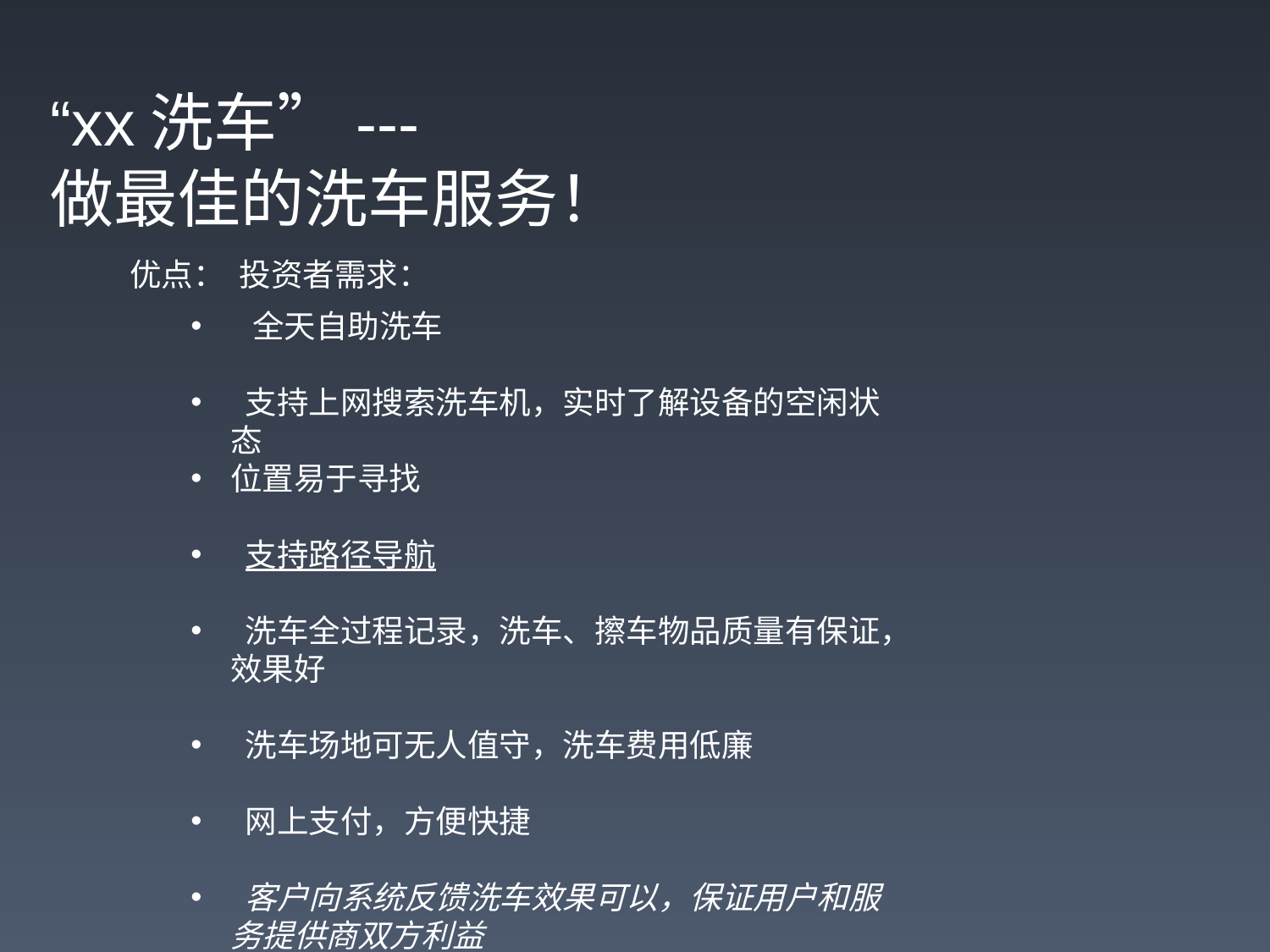

“xx洗车”---
做最佳的洗车服务！
优点：  投资者需求：
  全天自助洗车

 支持上网搜索洗车机，实时了解设备的空闲状态
位置易于寻找

 支持路径导航

 洗车全过程记录，洗车、擦车物品质量有保证，效果好

 洗车场地可无人值守，洗车费用低廉

 网上支付，方便快捷

 客户向系统反馈洗车效果可以，保证用户和服务提供商双方利益